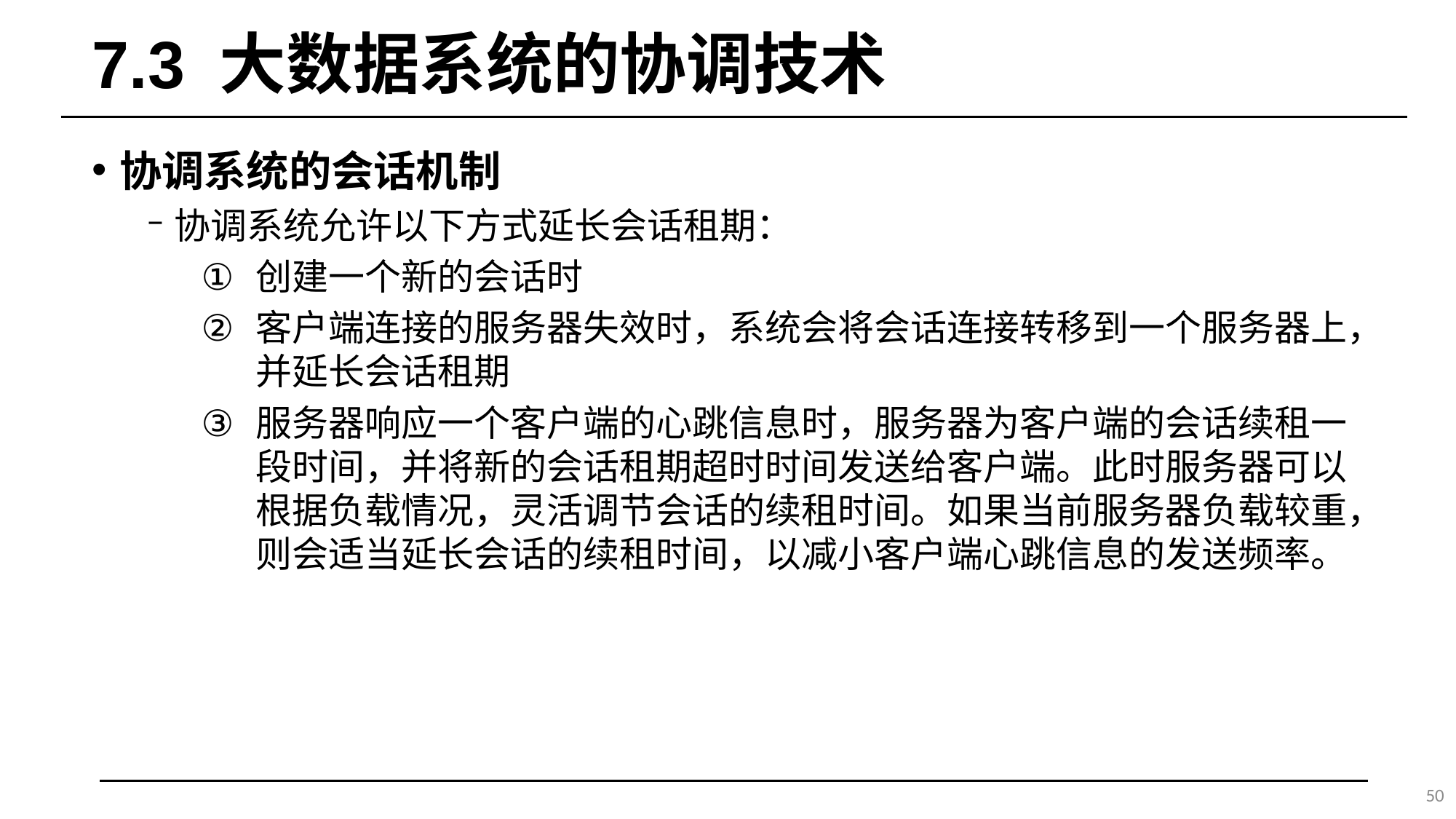

# 7.3 大数据系统的协调技术
协调系统的会话机制
协调系统允许以下方式延长会话租期：
创建一个新的会话时
客户端连接的服务器失效时，系统会将会话连接转移到一个服务器上，并延长会话租期
服务器响应一个客户端的心跳信息时，服务器为客户端的会话续租一段时间，并将新的会话租期超时时间发送给客户端。此时服务器可以根据负载情况，灵活调节会话的续租时间。如果当前服务器负载较重，则会适当延长会话的续租时间，以减小客户端心跳信息的发送频率。

50